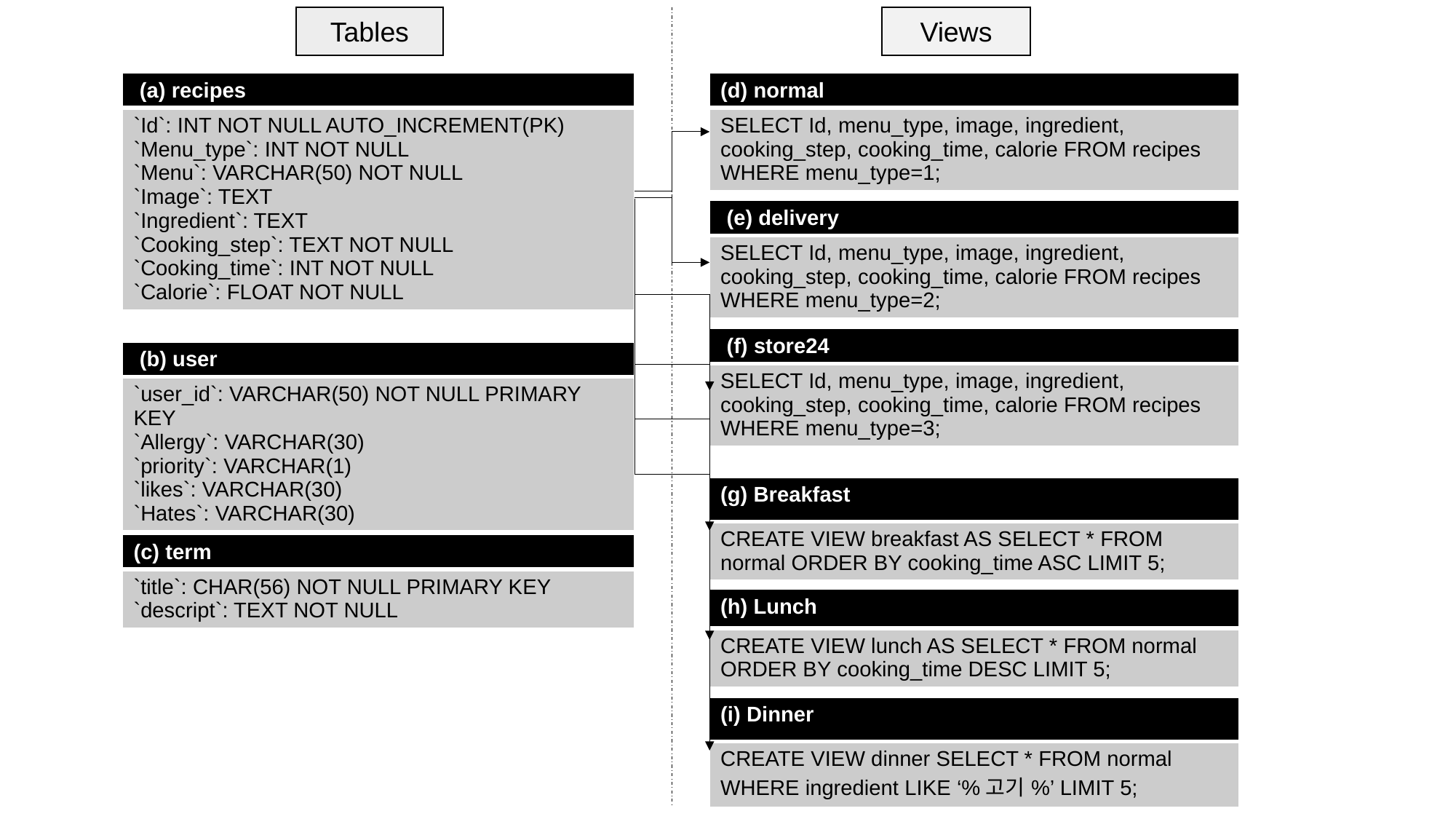

Tables
Views
| (a) recipes |
| --- |
| `Id`: INT NOT NULL AUTO\_INCREMENT(PK) `Menu\_type`: INT NOT NULL `Menu`: VARCHAR(50) NOT NULL `Image`: TEXT `Ingredient`: TEXT `Cooking\_step`: TEXT NOT NULL `Cooking\_time`: INT NOT NULL `Calorie`: FLOAT NOT NULL |
| (d) normal |
| --- |
| SELECT Id, menu\_type, image, ingredient, cooking\_step, cooking\_time, calorie FROM recipes WHERE menu\_type=1; |
| (e) delivery |
| --- |
| SELECT Id, menu\_type, image, ingredient, cooking\_step, cooking\_time, calorie FROM recipes WHERE menu\_type=2; |
| (f) store24 |
| --- |
| SELECT Id, menu\_type, image, ingredient, cooking\_step, cooking\_time, calorie FROM recipes WHERE menu\_type=3; |
| (b) user |
| --- |
| `user\_id`: VARCHAR(50) NOT NULL PRIMARY KEY `Allergy`: VARCHAR(30) `priority`: VARCHAR(1) `likes`: VARCHAR(30) `Hates`: VARCHAR(30) |
| (g) Breakfast |
| --- |
| CREATE VIEW breakfast AS SELECT \* FROM normal ORDER BY cooking\_time ASC LIMIT 5; |
| (c) term |
| --- |
| `title`: CHAR(56) NOT NULL PRIMARY KEY `descript`: TEXT NOT NULL |
| (h) Lunch |
| --- |
| CREATE VIEW lunch AS SELECT \* FROM normal ORDER BY cooking\_time DESC LIMIT 5; |
| (i) Dinner |
| --- |
| CREATE VIEW dinner SELECT \* FROM normal WHERE ingredient LIKE ‘%고기%’ LIMIT 5; |